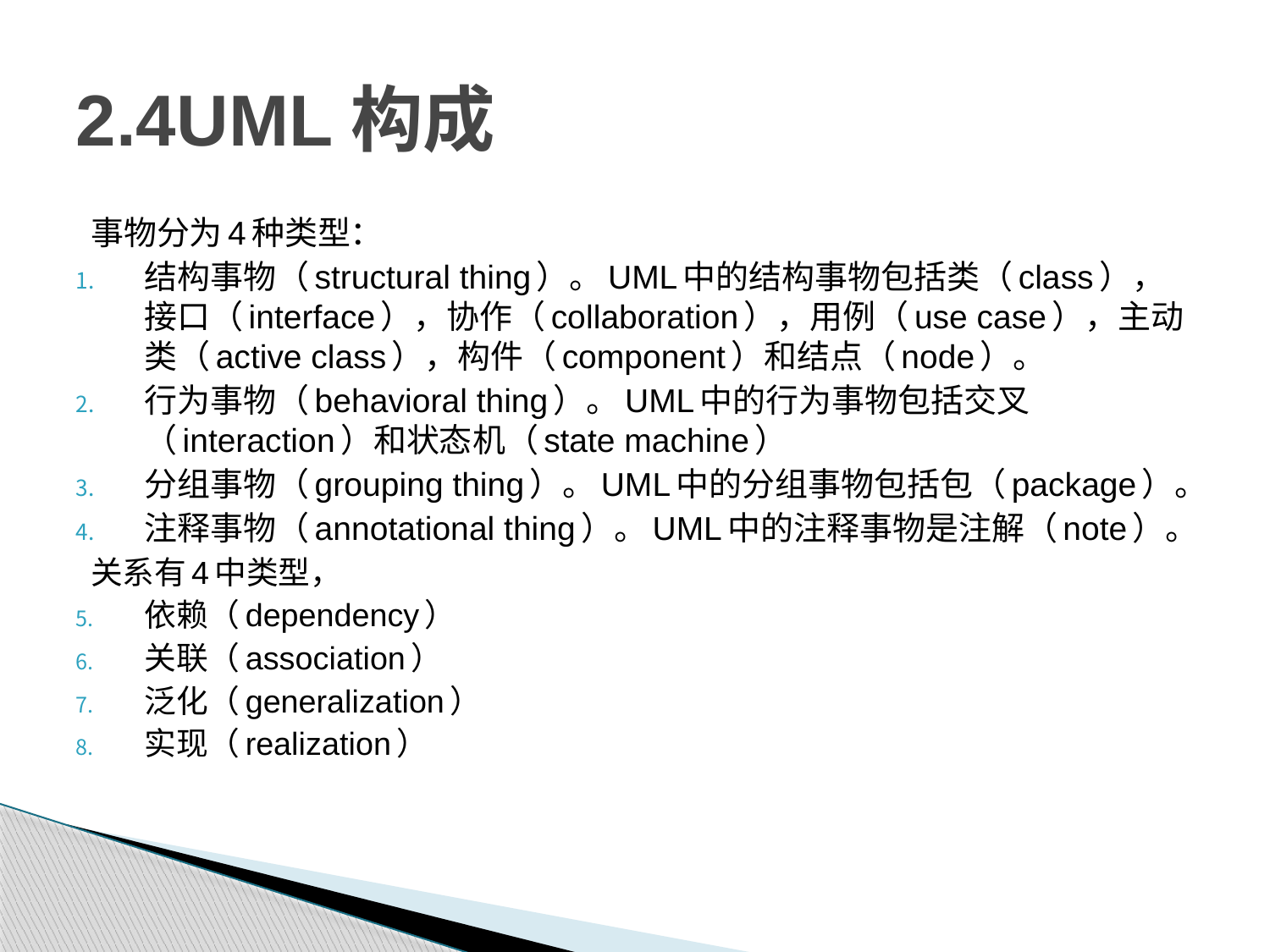

# 2.4UML构成
事物分为4种类型：
结构事物（structural thing）。UML中的结构事物包括类（class），接口（interface），协作（collaboration），用例（use case），主动类（active class），构件（component）和结点（node）。
行为事物（behavioral thing）。UML中的行为事物包括交叉（interaction）和状态机（state machine）
分组事物（grouping thing）。UML中的分组事物包括包（package）。
注释事物（annotational thing）。UML中的注释事物是注解（note）。
关系有4中类型，
依赖（dependency）
关联（association）
泛化（generalization）
实现（realization）